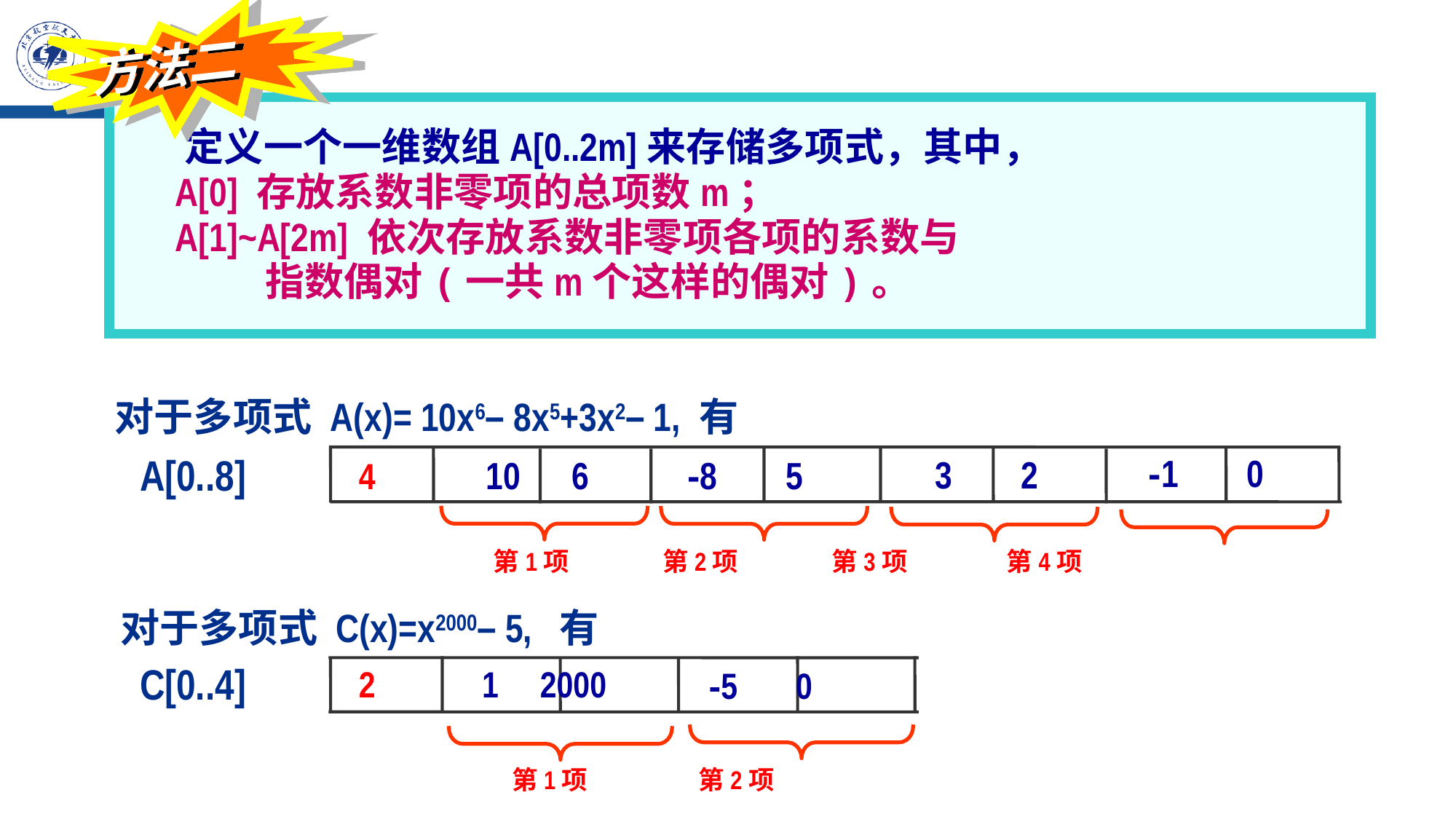

方法二

   定义一个一维数组A[0..2m]来存储多项式，其中，
   A[0] 存放系数非零项的总项数m；
   A[1]~A[2m] 依次存放系数非零项各项的系数与
            指数偶对(一共m个这样的偶对)。
对于多项式 A(x)= 10x6– 8x5+3x2– 1, 有
A[0..8]
 -1        0
 3        2
   10      6
 -8        5

4

第1项                第2项                第3项                 第4项
对于多项式 C(x)=x2000– 5,  有
C[0..4]
2
1     2000
-5       0

第1项                   第2项